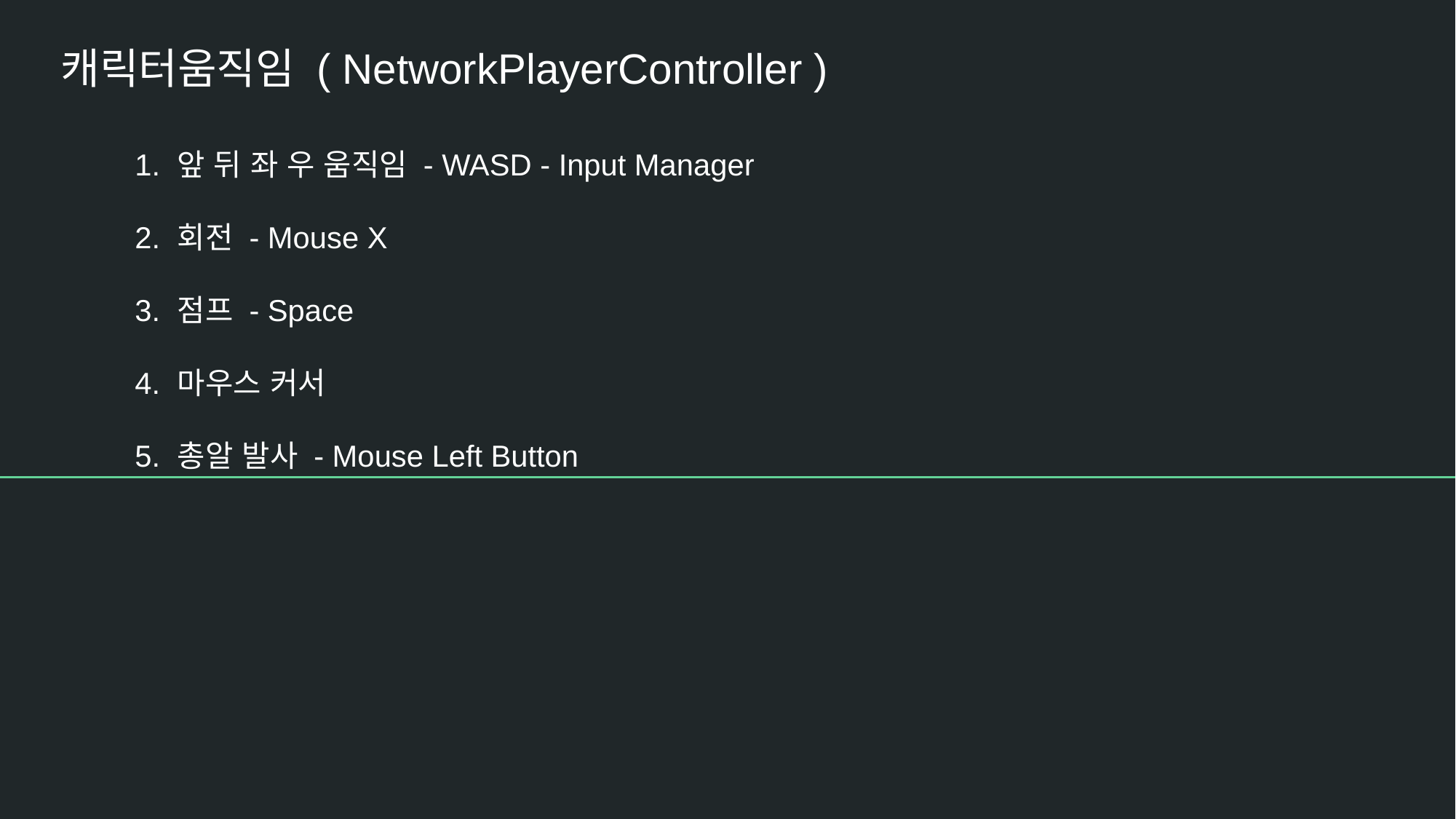

캐릭터움직임 ( NetworkPlayerController )
앞 뒤 좌 우 움직임 - WASD - Input Manager
회전 - Mouse X
점프 - Space
마우스 커서
총알 발사 - Mouse Left Button